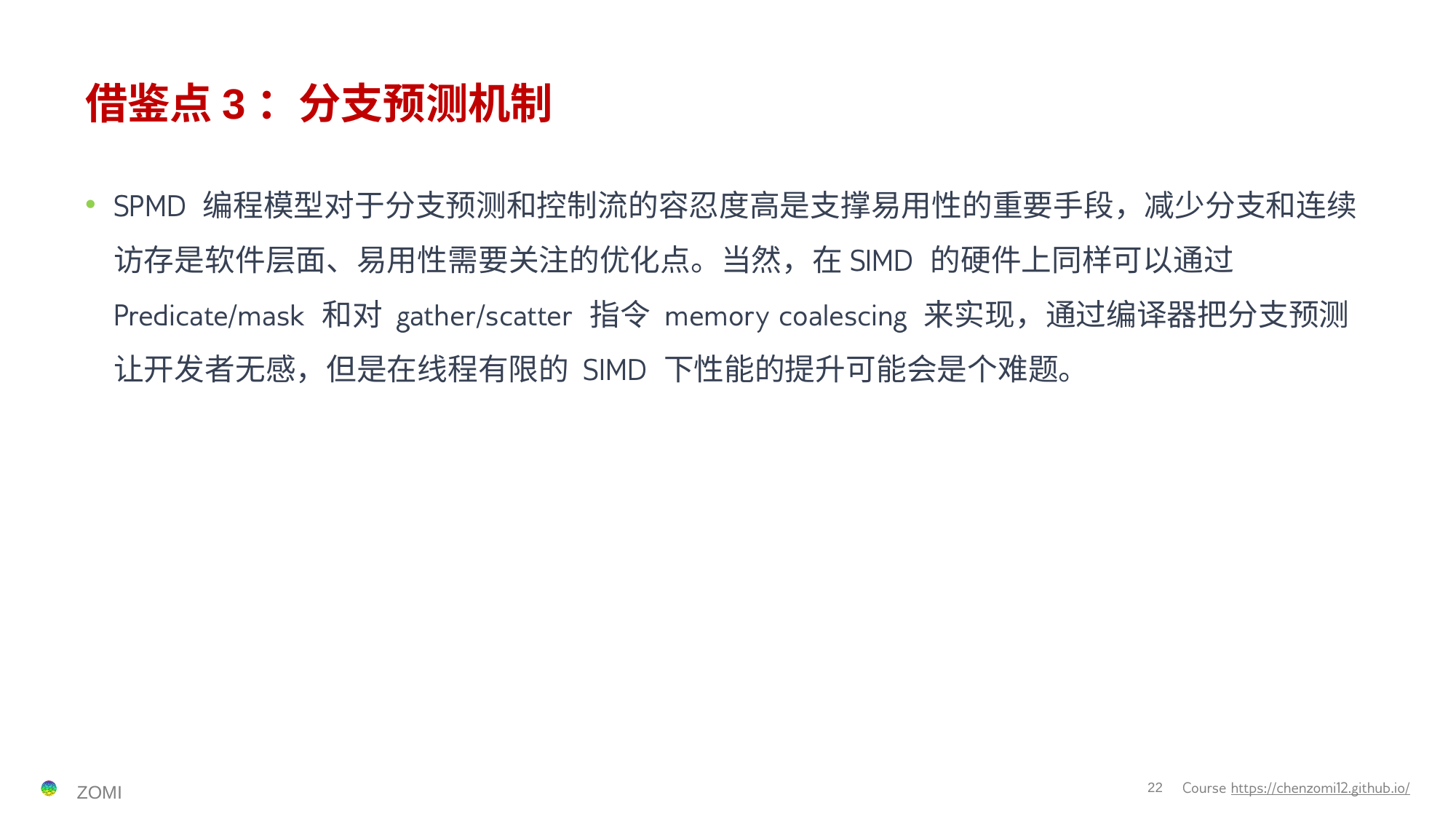

# 借鉴点3：分支预测机制
SPMD 编程模型对于分支预测和控制流的容忍度高是支撑易用性的重要手段，减少分支和连续访存是软件层面、易用性需要关注的优化点。当然，在SIMD 的硬件上同样可以通过 Predicate/mask 和对 gather/scatter 指令 memory coalescing 来实现，通过编译器把分支预测让开发者无感，但是在线程有限的 SIMD 下性能的提升可能会是个难题。